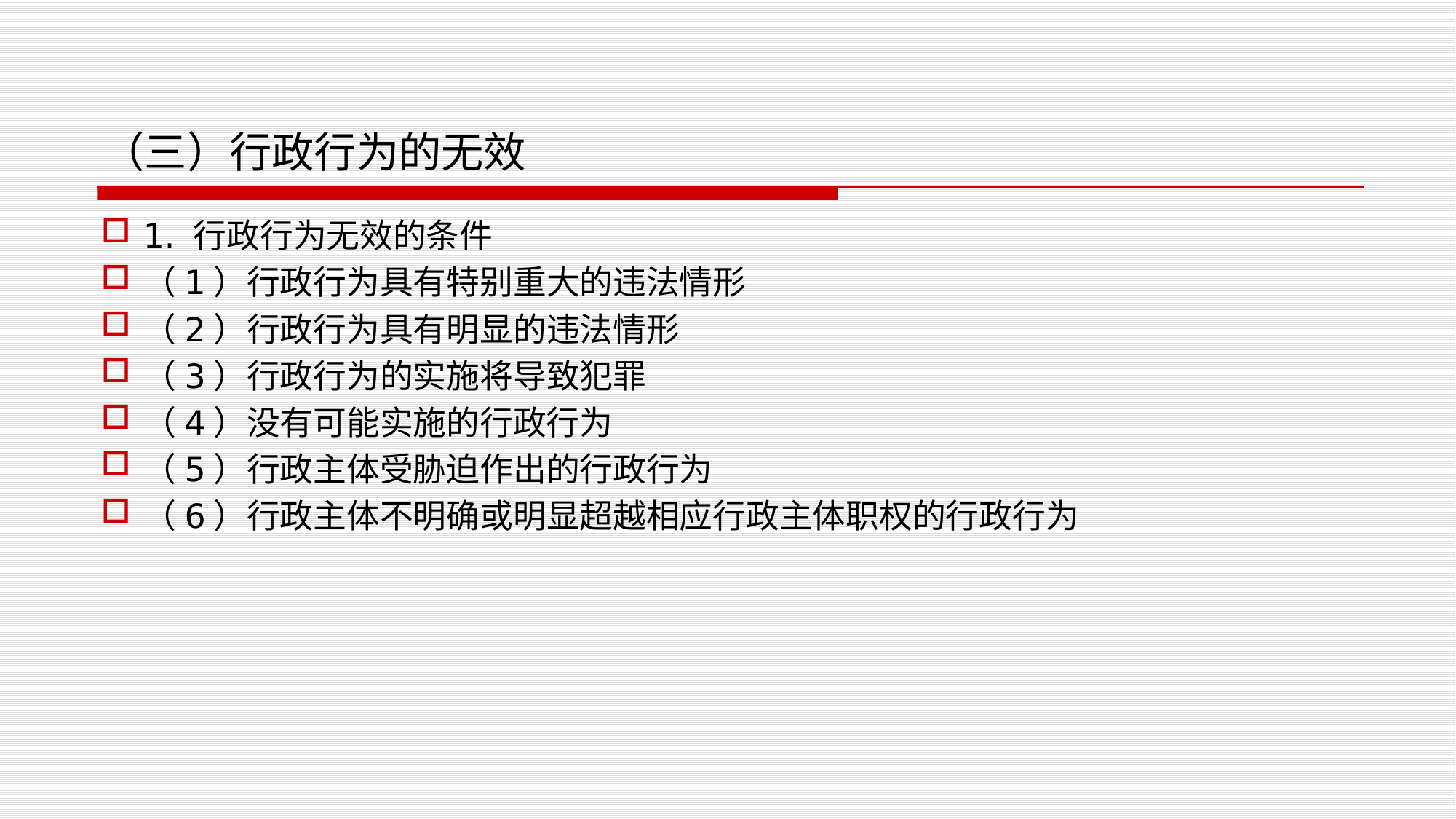

# （三）行政行为的无效
1. 行政行为无效的条件
（1）行政行为具有特别重大的违法情形
（2）行政行为具有明显的违法情形
（3）行政行为的实施将导致犯罪
（4）没有可能实施的行政行为
（5）行政主体受胁迫作出的行政行为
（6）行政主体不明确或明显超越相应行政主体职权的行政行为